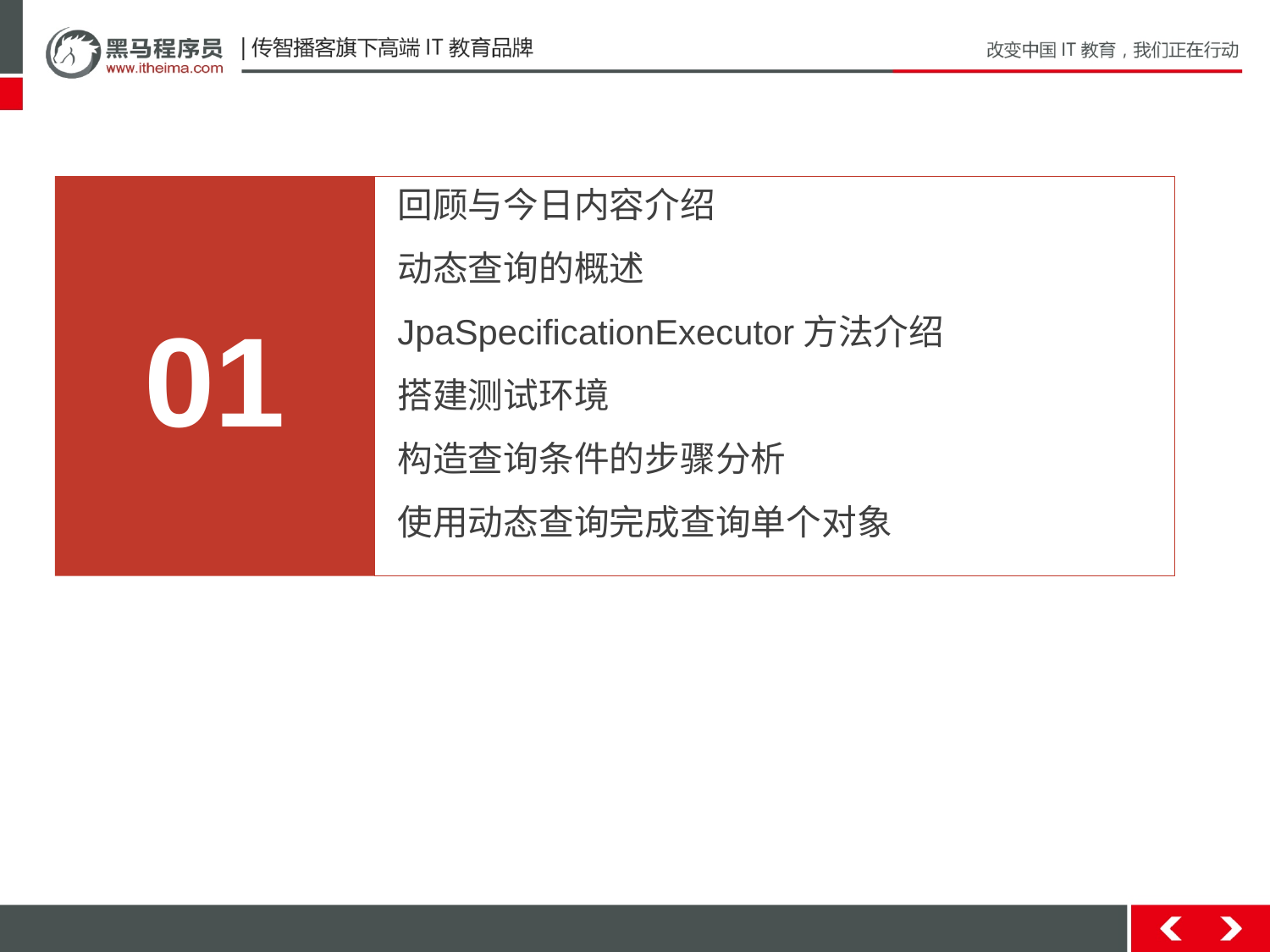

回顾与今日内容介绍
动态查询的概述
JpaSpecificationExecutor方法介绍
搭建测试环境
构造查询条件的步骤分析
使用动态查询完成查询单个对象
01